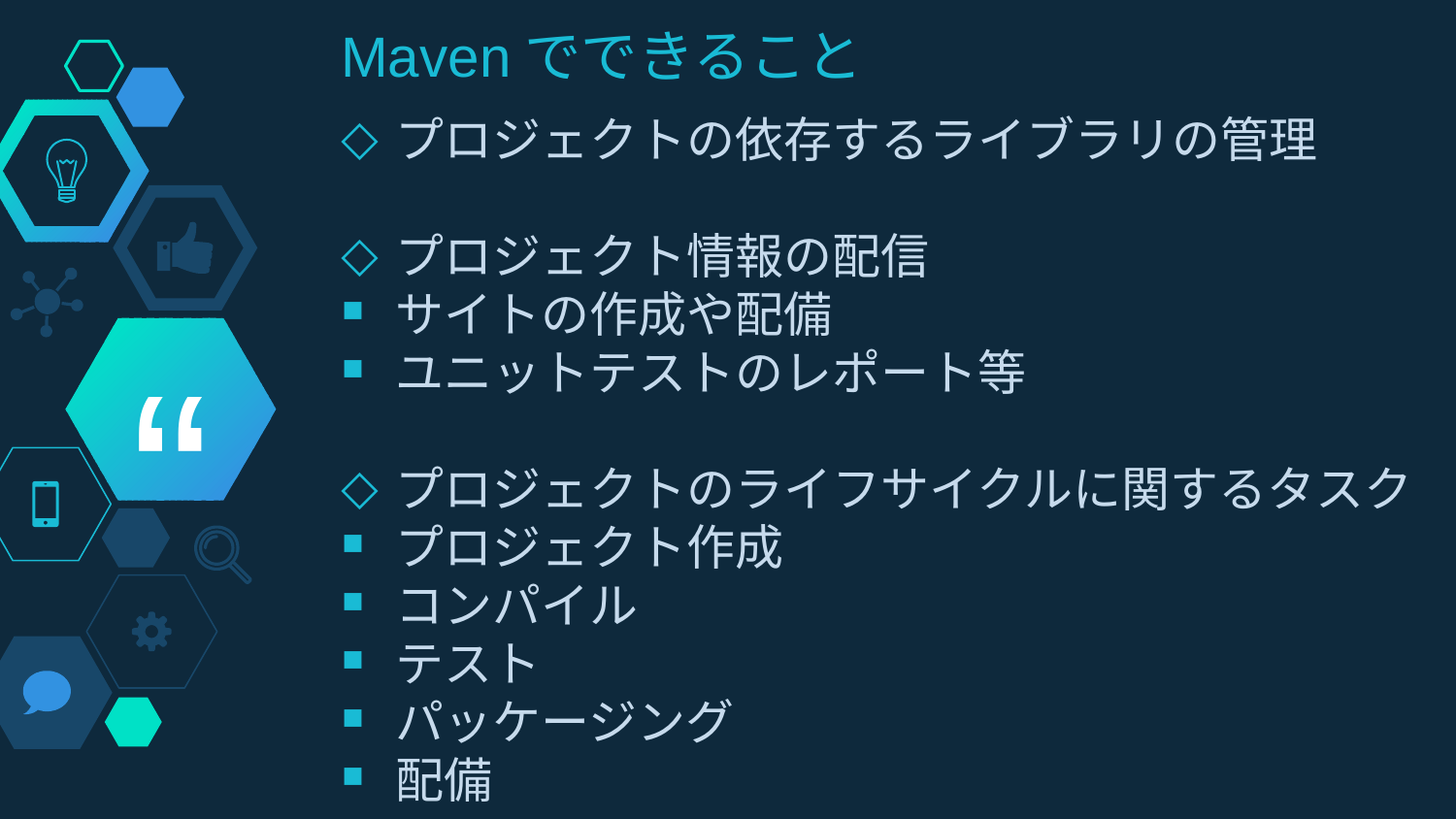

Mavenでできること
プロジェクトの依存するライブラリの管理

プロジェクト情報の配信
サイトの作成や配備
ユニットテストのレポート等

プロジェクトのライフサイクルに関するタスク
プロジェクト作成
コンパイル
テスト
パッケージング
配備